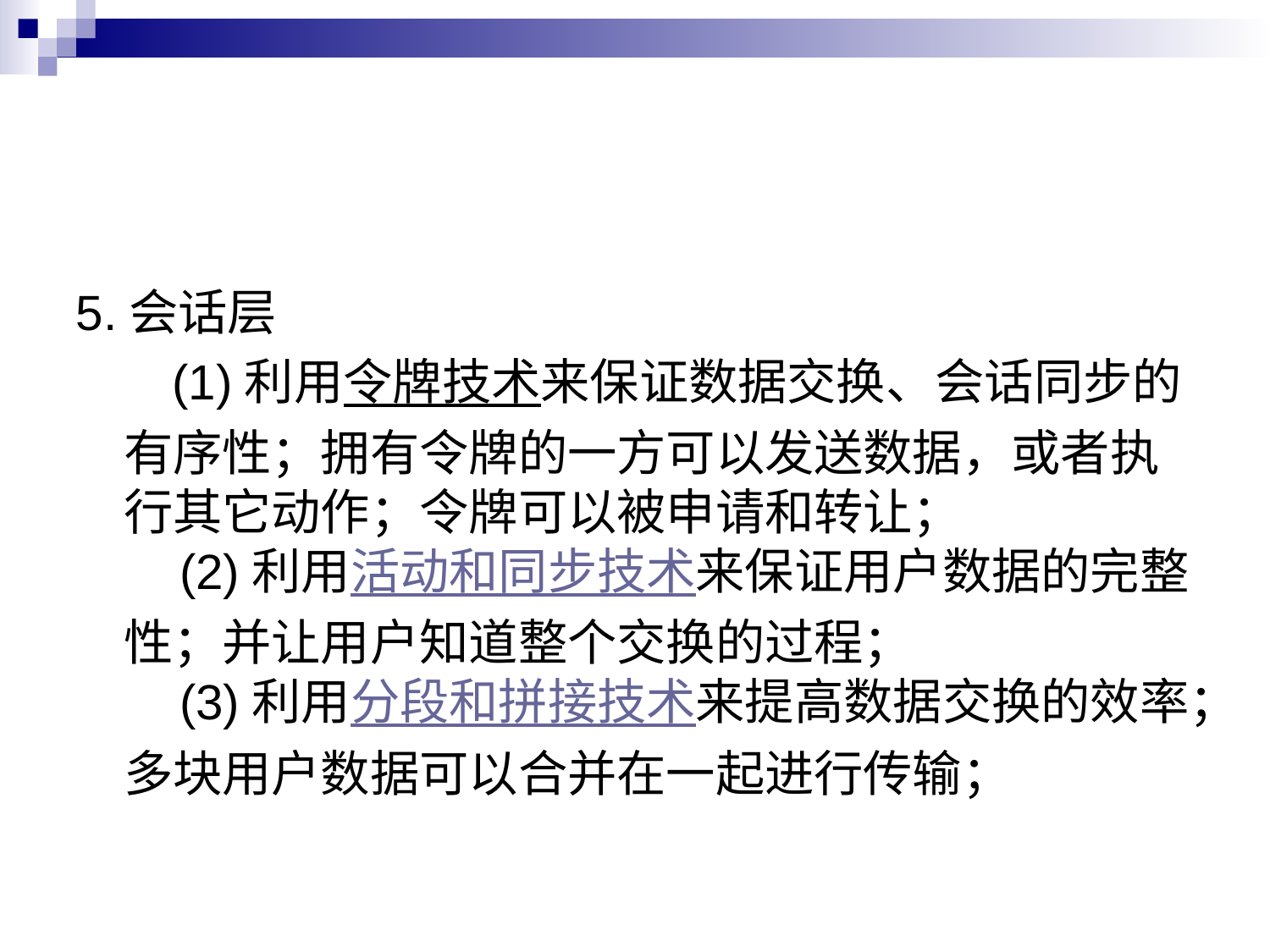

#
5.会话层
       (1)利用令牌技术来保证数据交换、会话同步的有序性；拥有令牌的一方可以发送数据，或者执行其它动作；令牌可以被申请和转让；
    (2)利用活动和同步技术来保证用户数据的完整性；并让用户知道整个交换的过程；
    (3)利用分段和拼接技术来提高数据交换的效率；多块用户数据可以合并在一起进行传输；